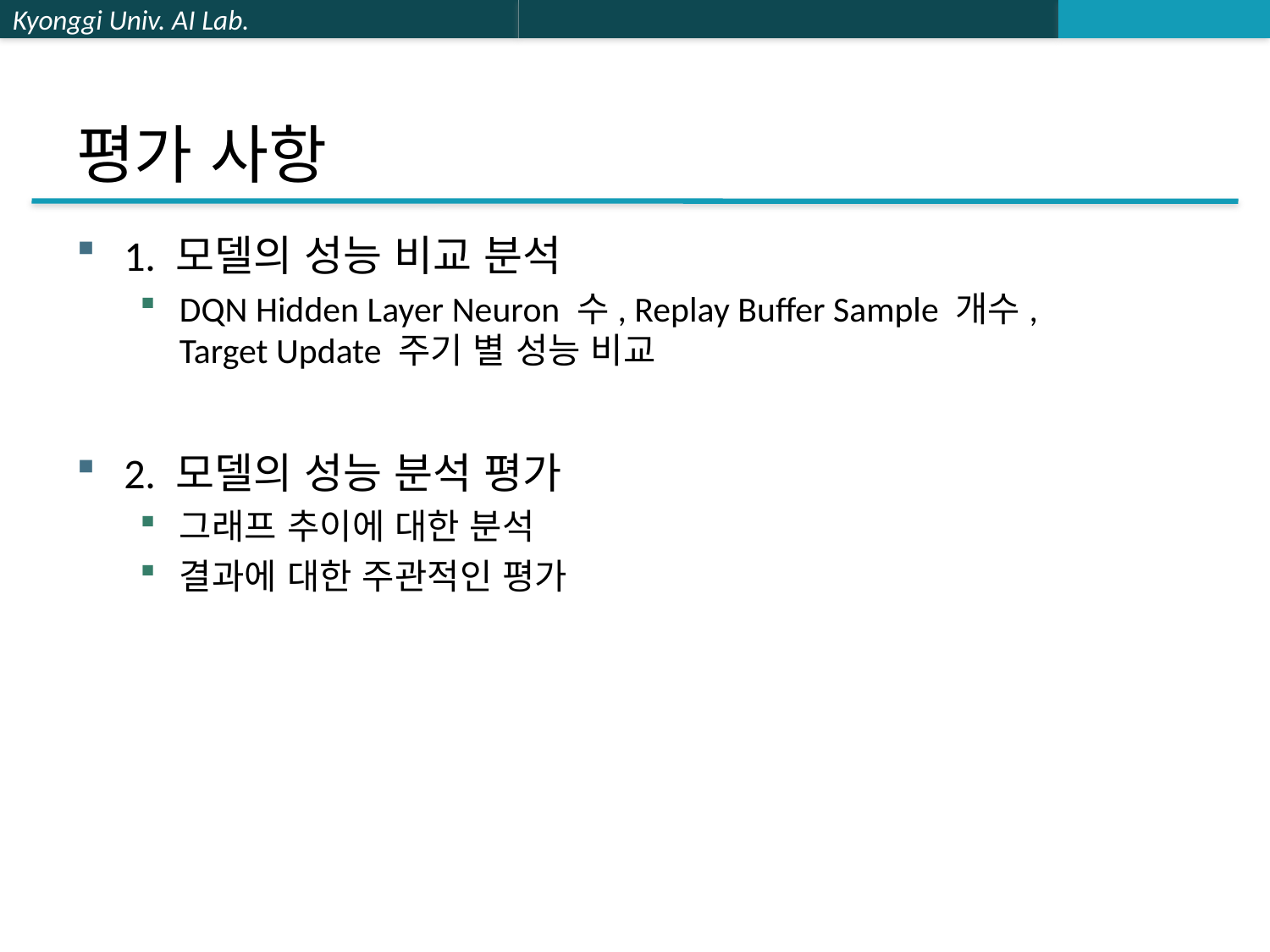

# 평가 사항
1. 모델의 성능 비교 분석
DQN Hidden Layer Neuron 수, Replay Buffer Sample 개수,
Target Update 주기 별 성능 비교

2. 모델의 성능 분석 평가
그래프 추이에 대한 분석
결과에 대한 주관적인 평가